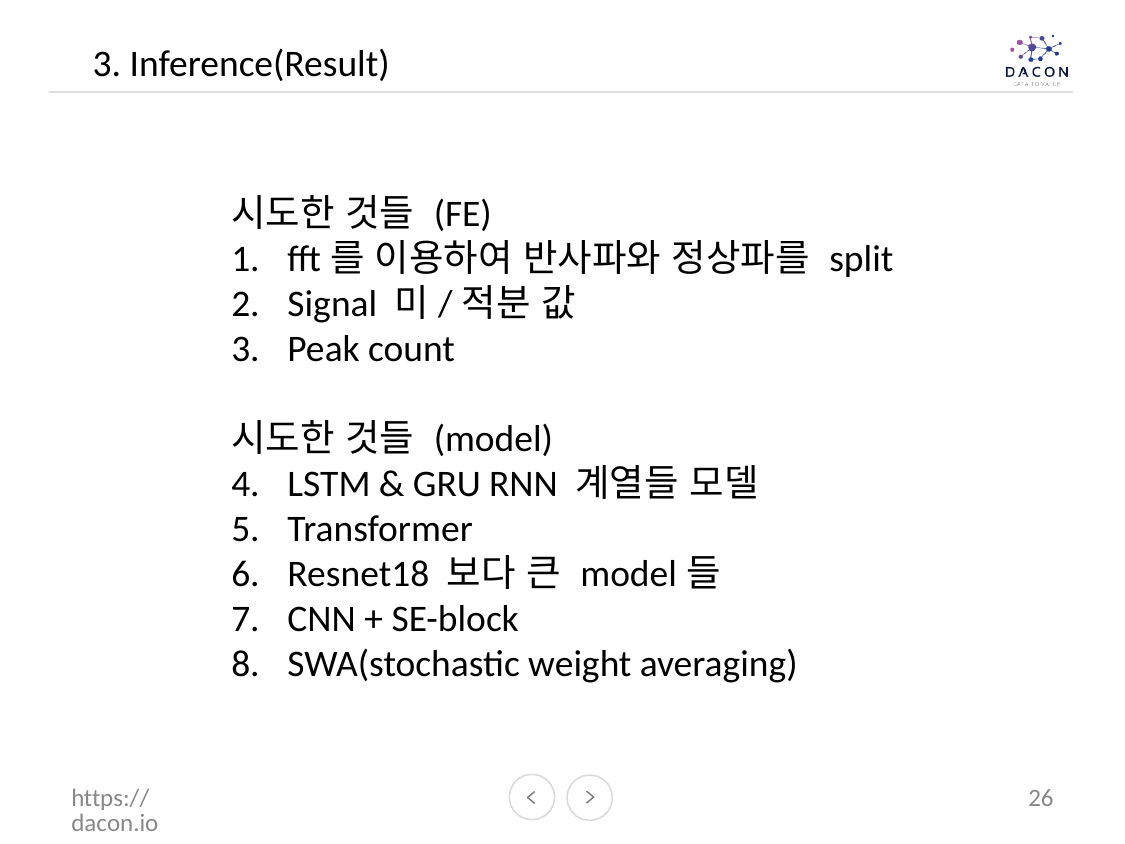

3. Inference(Result)
시도한 것들 (FE)
fft를 이용하여 반사파와 정상파를 split
Signal 미/적분 값
Peak count

시도한 것들 (model)
LSTM & GRU RNN 계열들 모델
Transformer
Resnet18 보다 큰 model들
CNN + SE-block
SWA(stochastic weight averaging)
https://dacon.io
26